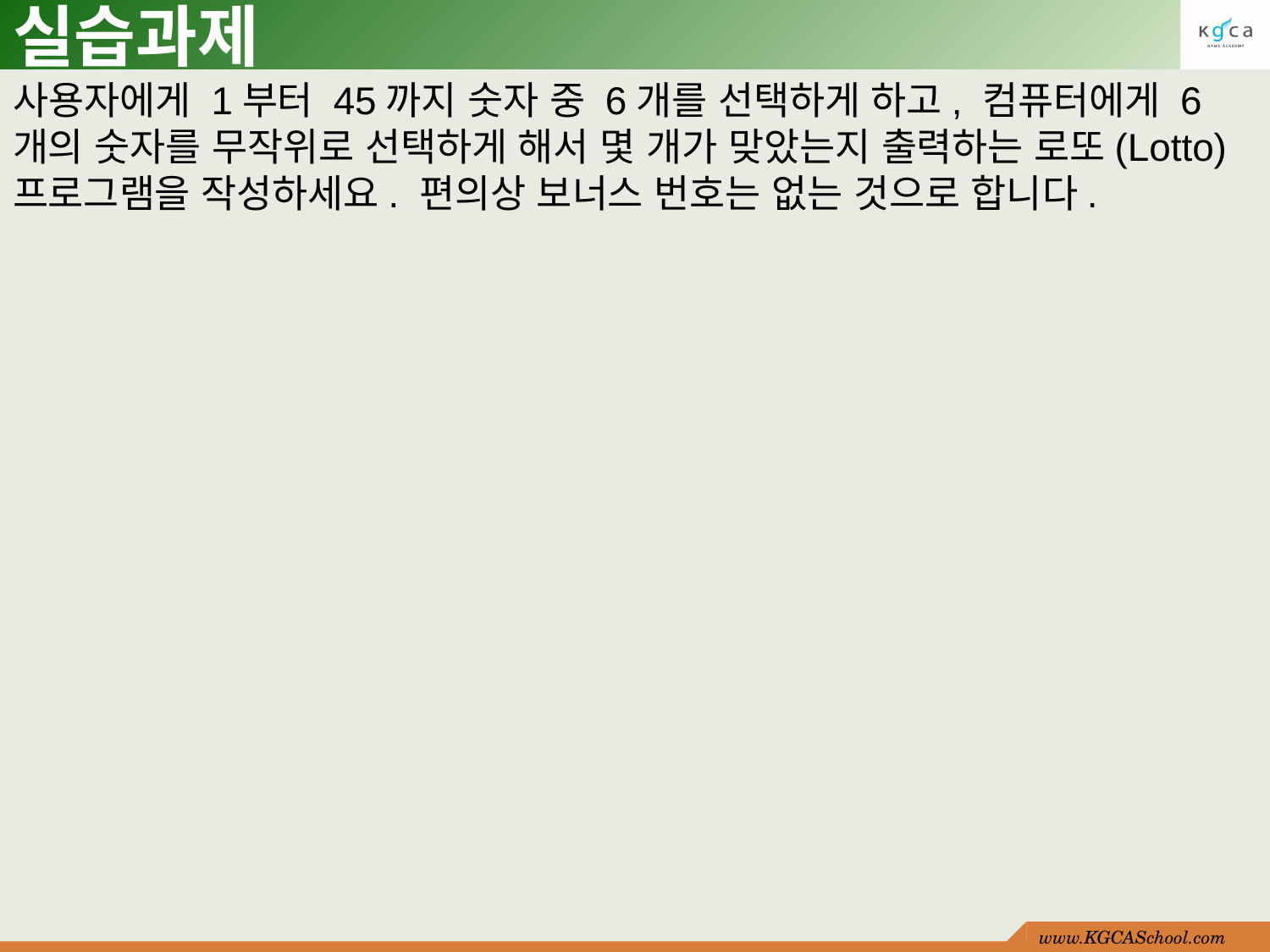

# 실습과제
사용자에게 1부터 45까지 숫자 중 6개를 선택하게 하고, 컴퓨터에게 6개의 숫자를 무작위로 선택하게 해서 몇 개가 맞았는지 출력하는 로또(Lotto) 프로그램을 작성하세요. 편의상 보너스 번호는 없는 것으로 합니다.